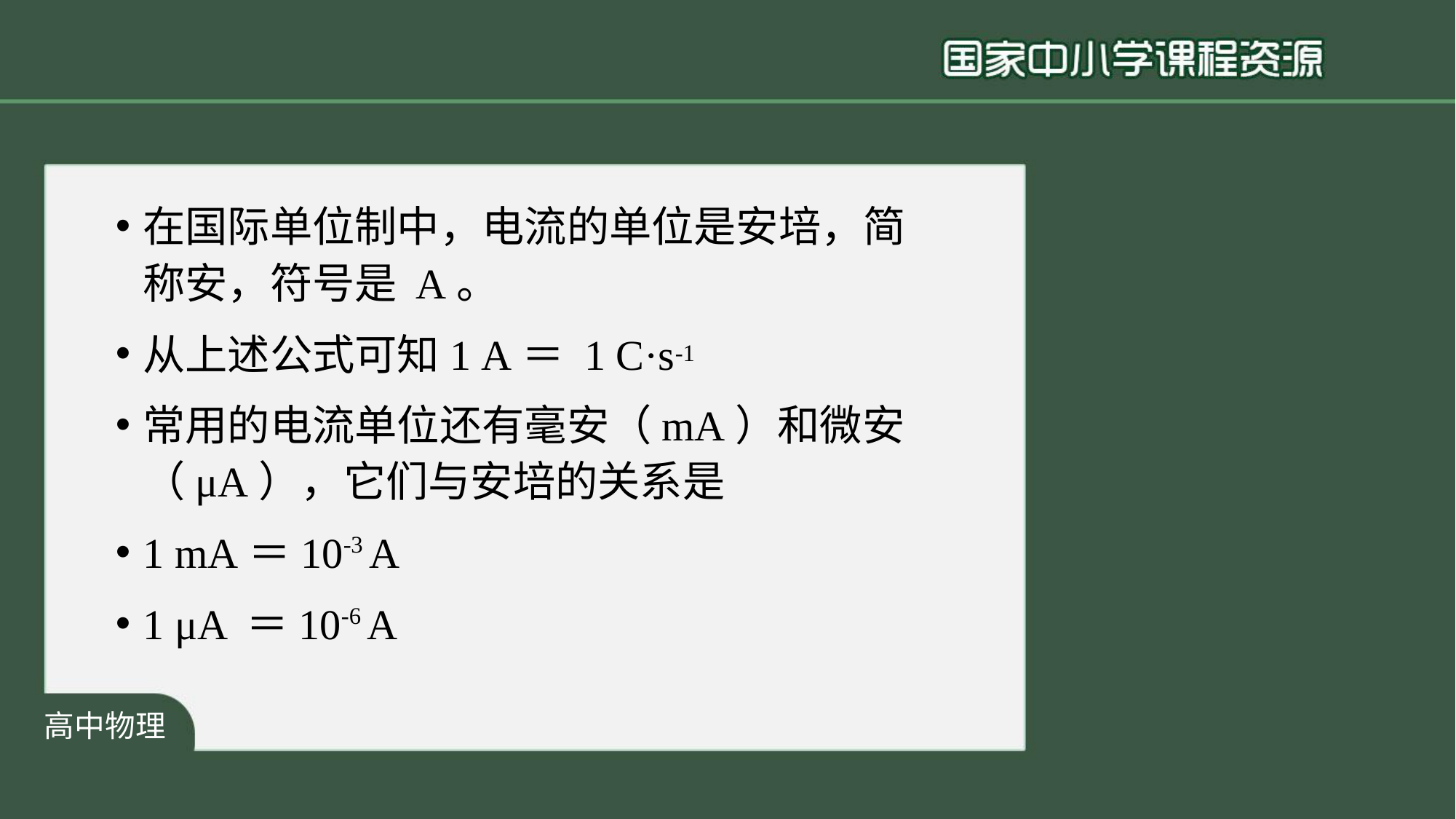

小学语文
在国际单位制中，电流的单位是安培，简 称安，符号是A。
从上述公式可知1 A＝ 1 C·s-1
常用的电流单位还有毫安（mA）和微安
（μA），它们与安培的关系是
1 mA＝10-3 A
1 μA ＝10-6 A
高中物理